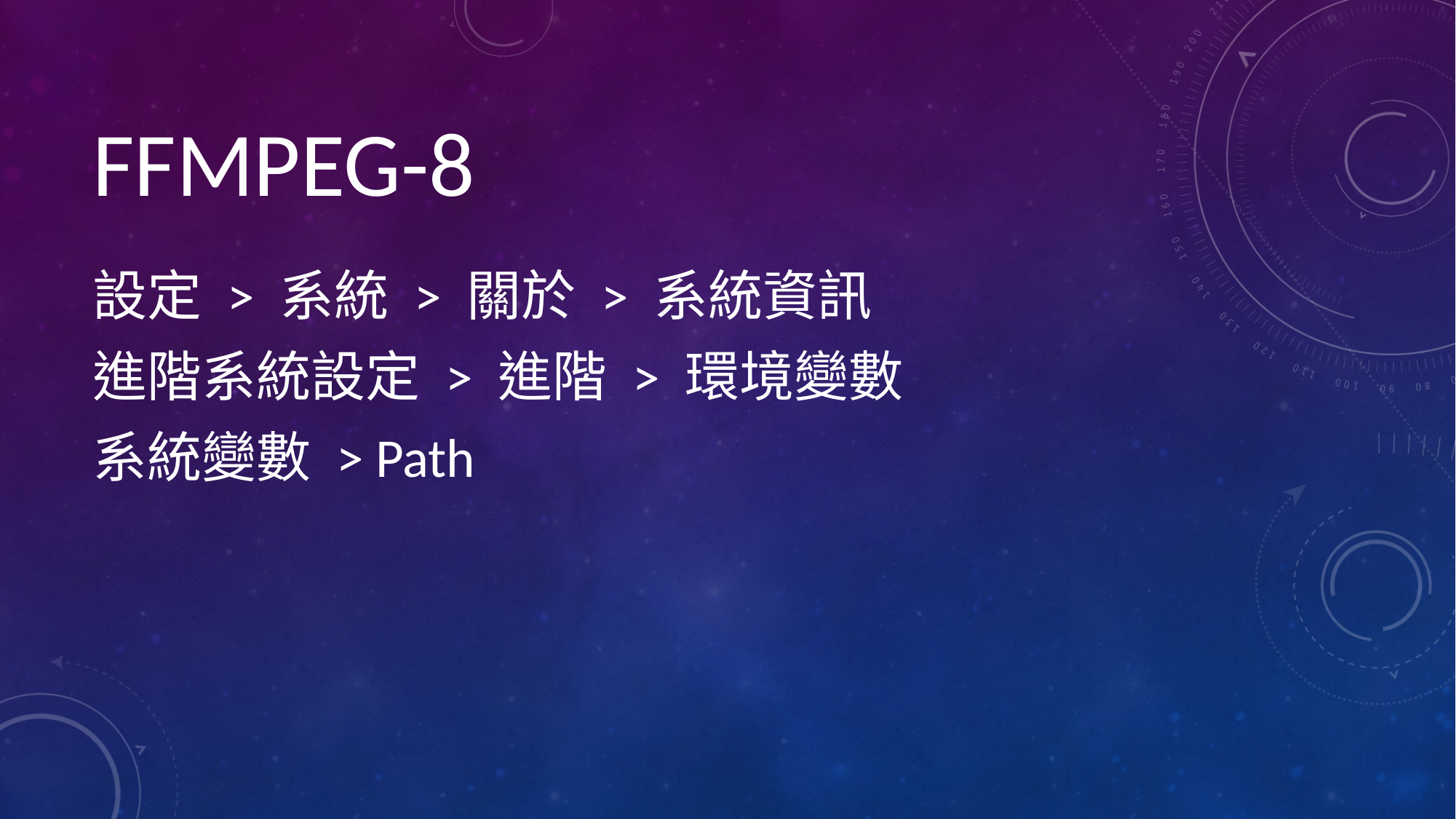

# ffmpeg-8
設定 > 系統 > 關於 > 系統資訊
進階系統設定 > 進階 > 環境變數
系統變數 > Path